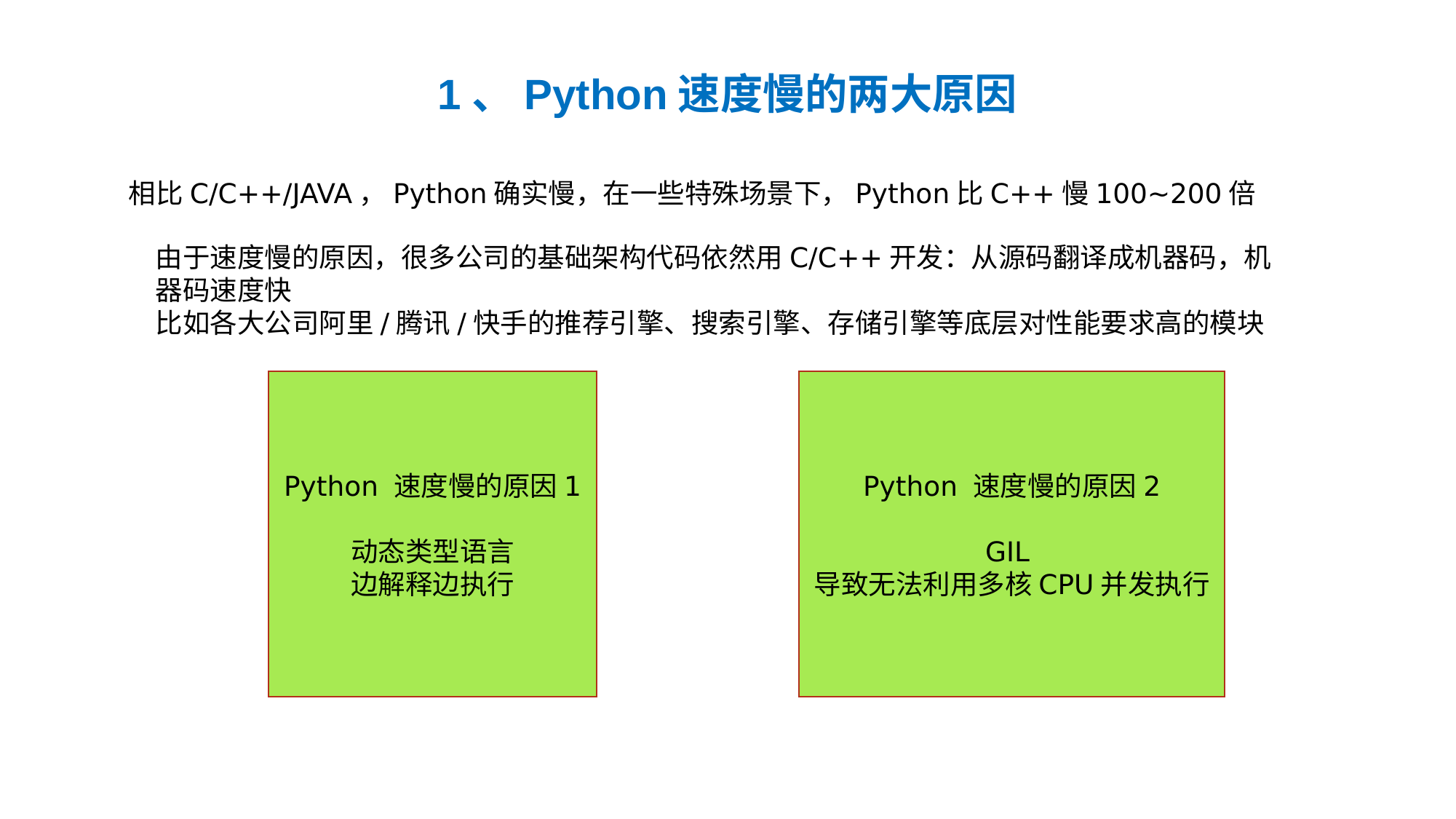

1、Python速度慢的两大原因
相比C/C++/JAVA，Python确实慢，在一些特殊场景下，Python比C++慢100~200倍
由于速度慢的原因，很多公司的基础架构代码依然用C/C++开发：从源码翻译成机器码，机器码速度快
比如各大公司阿里/腾讯/快手的推荐引擎、搜索引擎、存储引擎等底层对性能要求高的模块
Python 速度慢的原因1

动态类型语言
边解释边执行
Python 速度慢的原因2

GIL
导致无法利用多核CPU并发执行